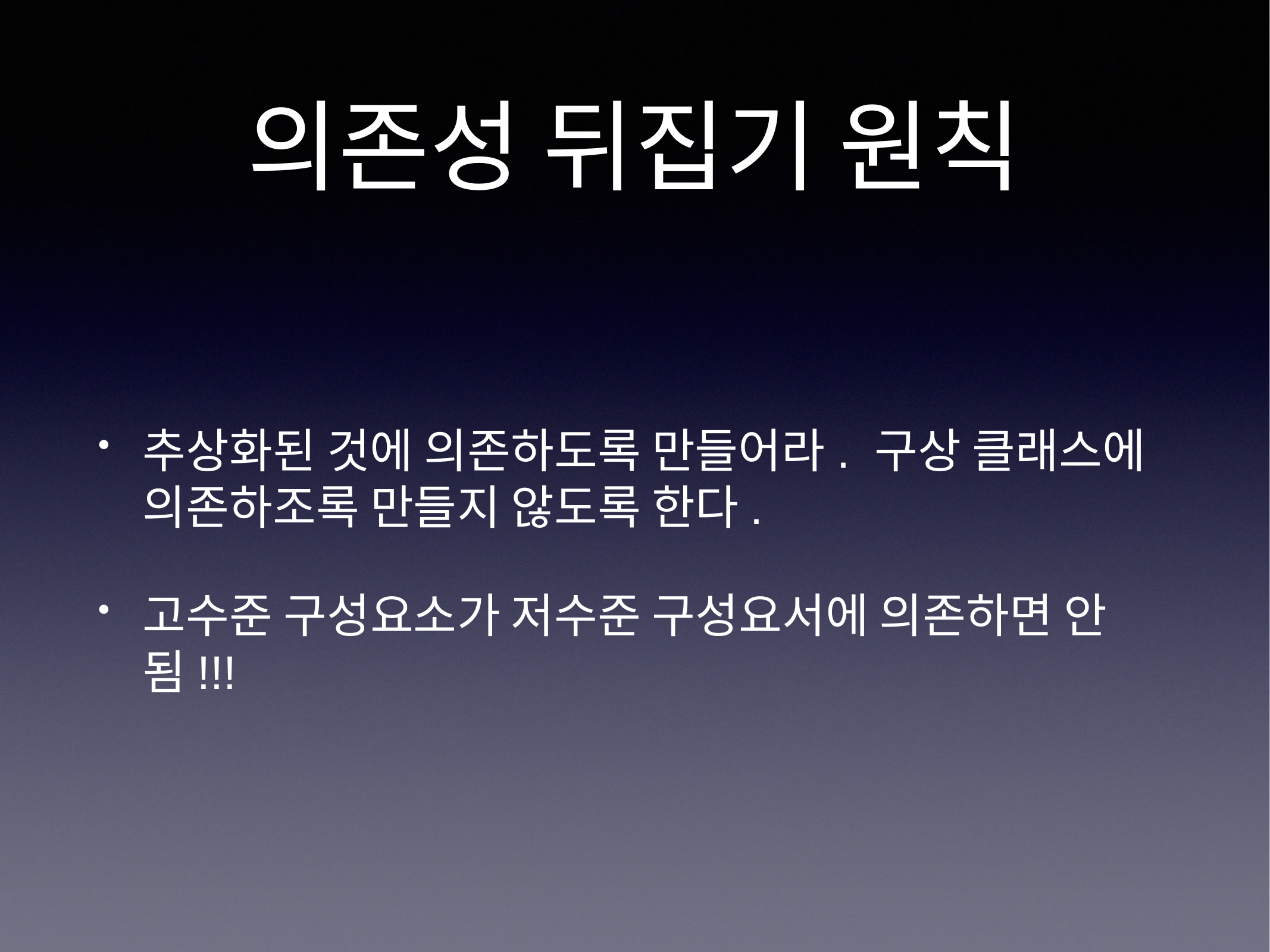

# 의존성 뒤집기 원칙
추상화된 것에 의존하도록 만들어라. 구상 클래스에 의존하조록 만들지 않도록 한다.
고수준 구성요소가 저수준 구성요서에 의존하면 안됨!!!